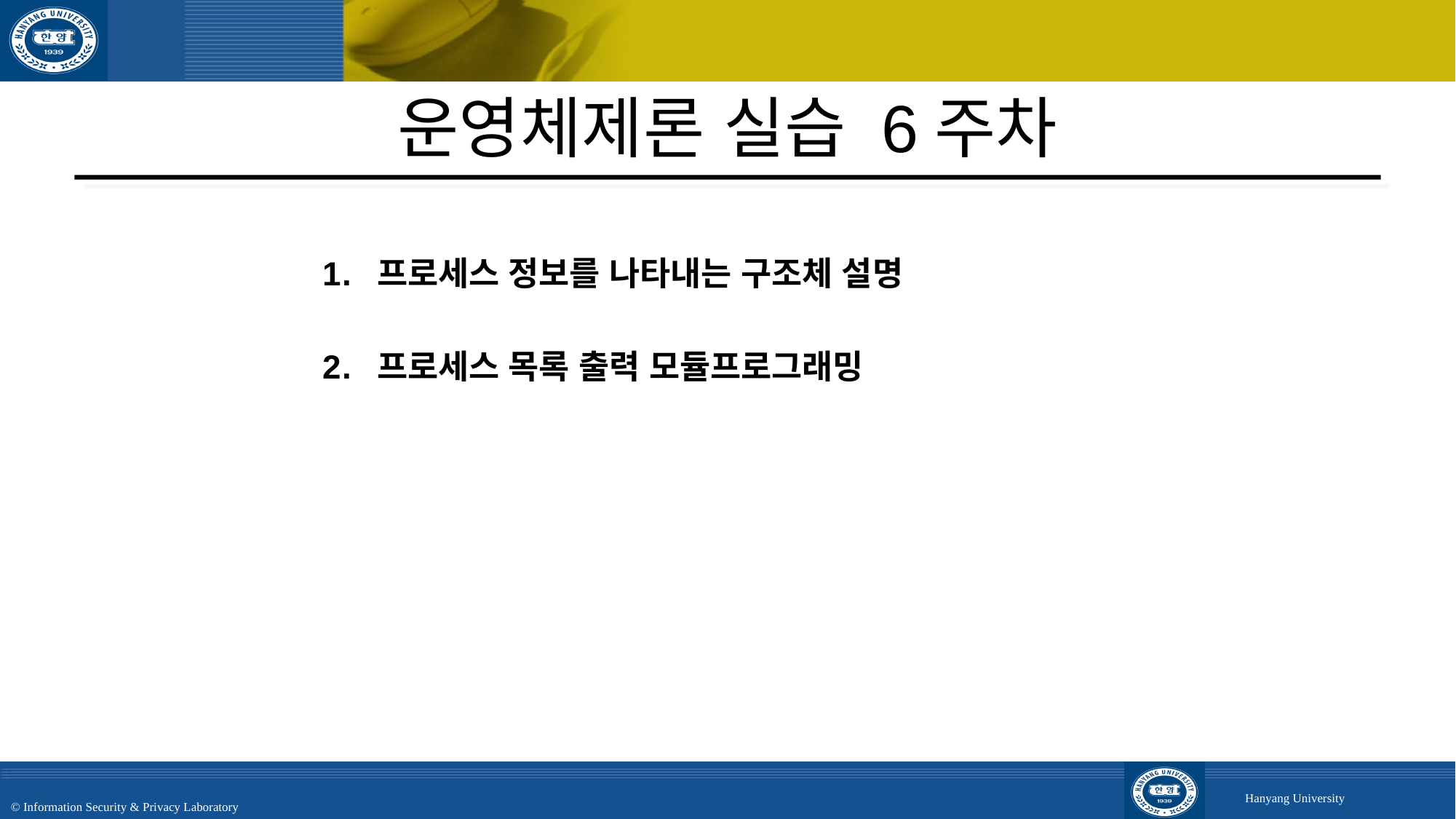

# 운영체제론 실습 6주차

프로세스 정보를 나타내는 구조체 설명

프로세스 목록 출력 모듈프로그래밍